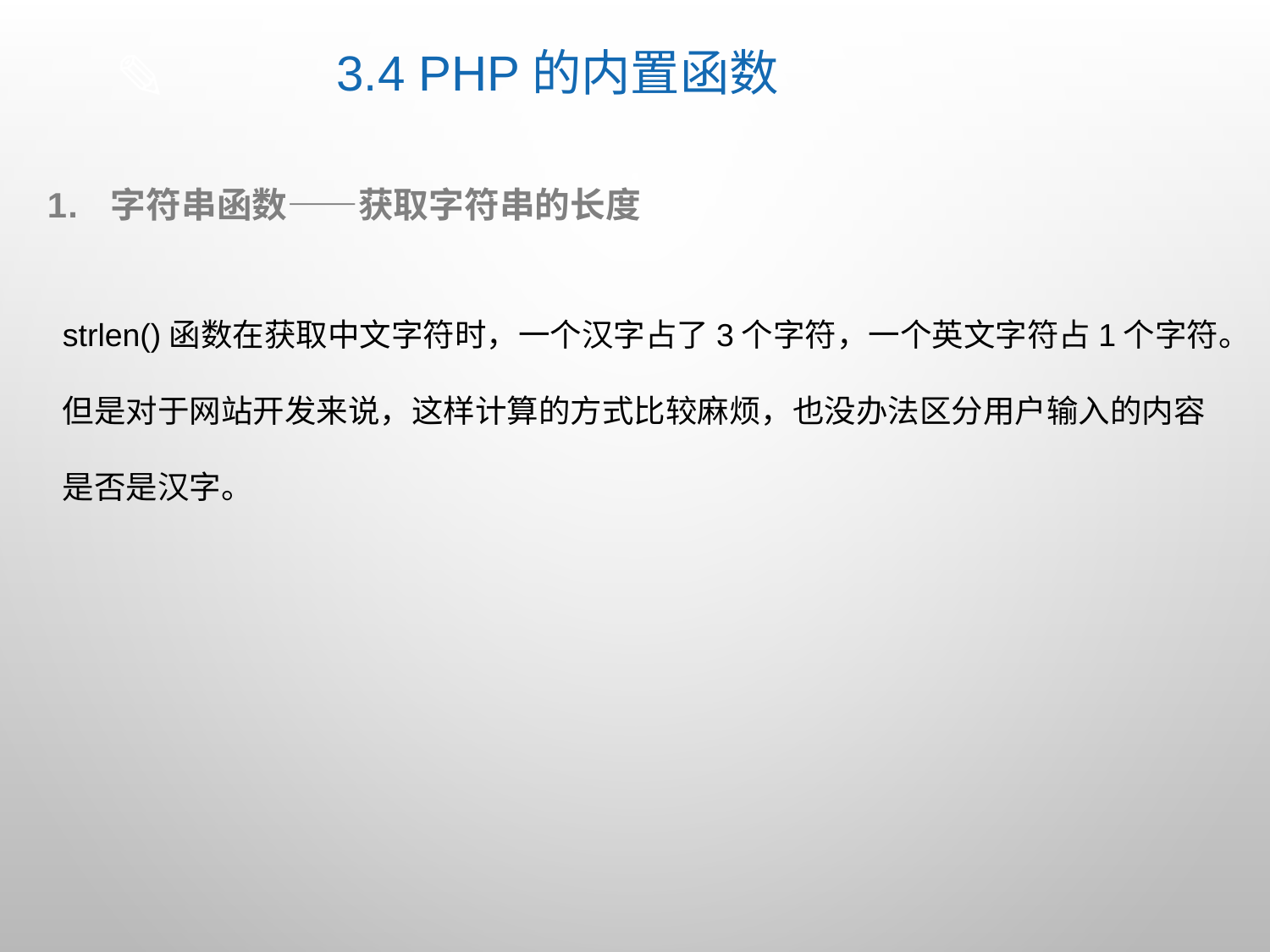

# 3.4 PHP的内置函数
字符串函数——获取字符串的长度
strlen()函数在获取中文字符时，一个汉字占了3个字符，一个英文字符占1个字符。但是对于网站开发来说，这样计算的方式比较麻烦，也没办法区分用户输入的内容是否是汉字。